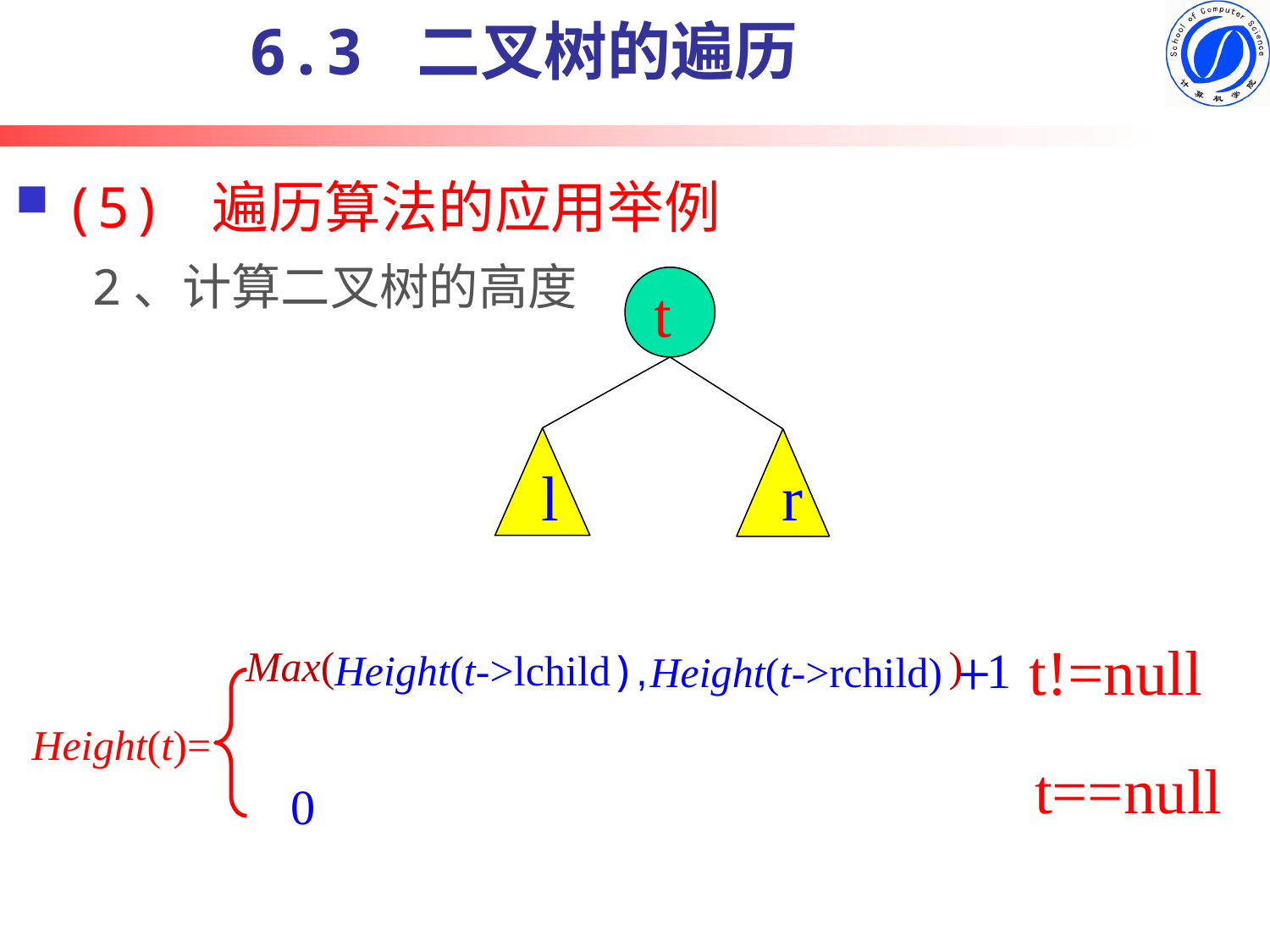

6.3 二叉树的遍历
# (5) 遍历算法的应用举例
2、计算二叉树的高度

t

l
r
t!=null
+
1
Max(                                                          )
Height(t->lchild),
Height(t->rchild)

Height(t)=
t==null
0